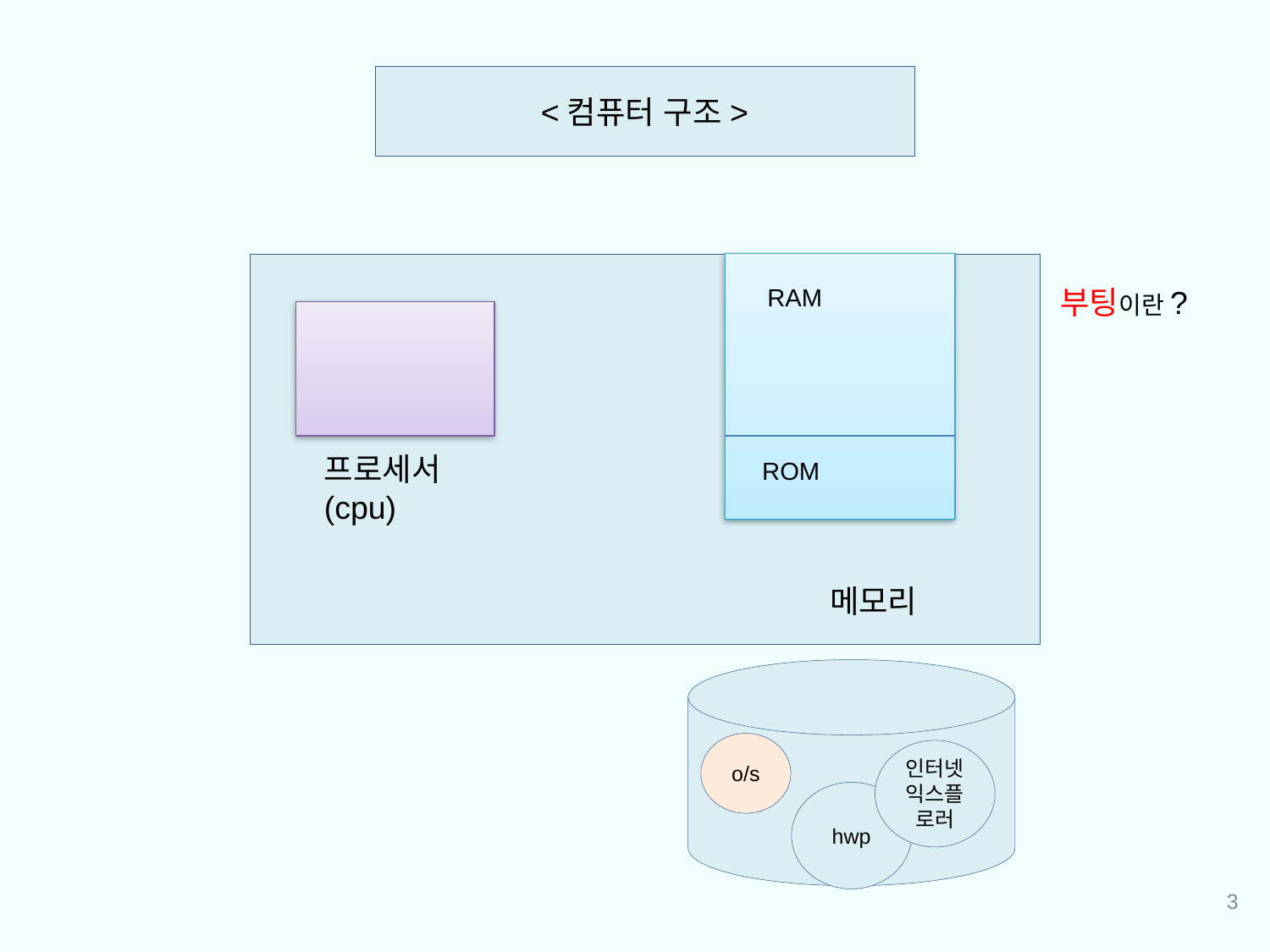

<컴퓨터 구조>

부팅이란?
RAM

프로세서(cpu)
ROM
메모리

o/s
인터넷 익스플로러
hwp
3